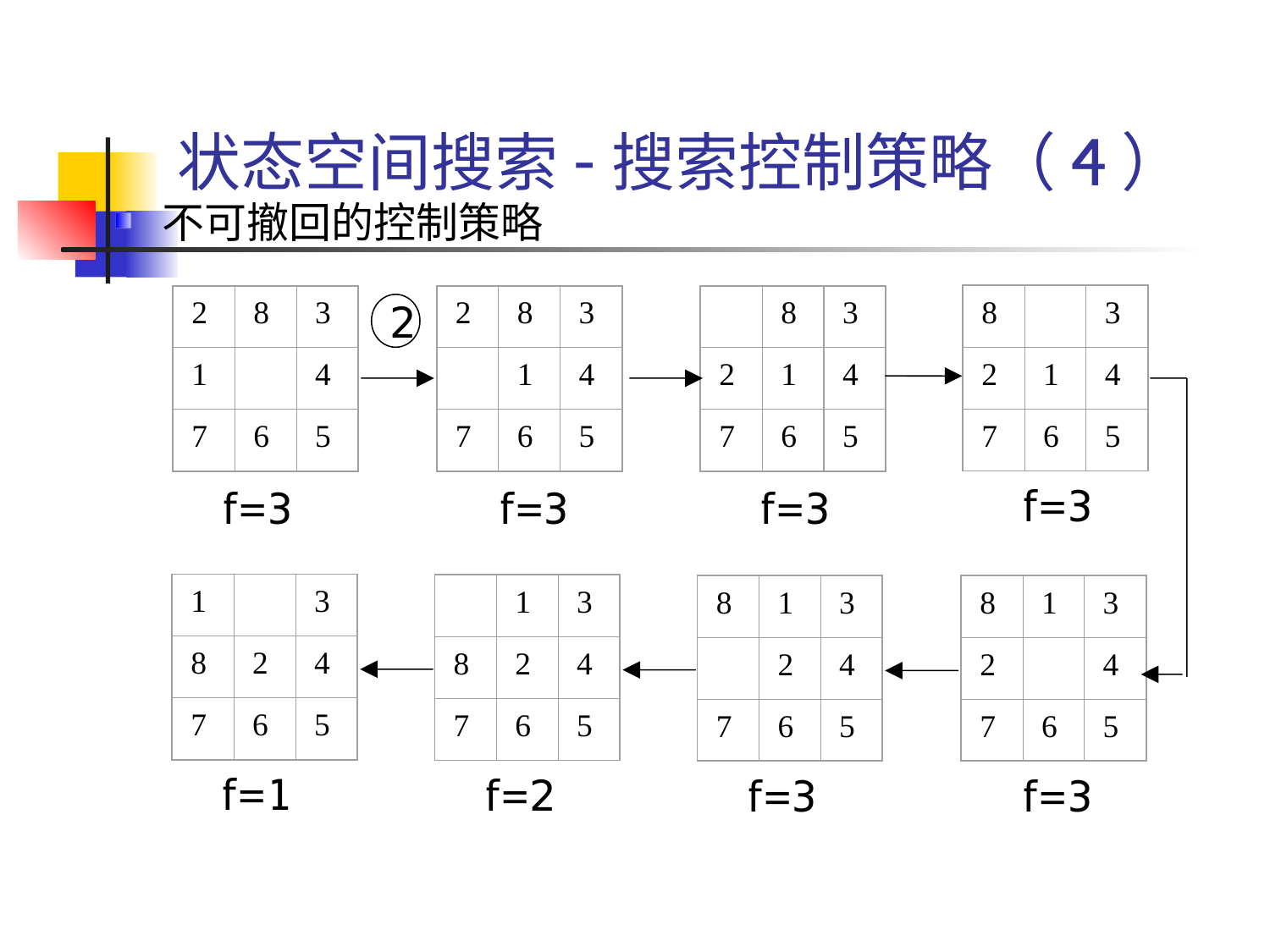

# 状态空间搜索-搜索控制策略（4）
不可撤回的控制策略

8

3

2

1

4

7

6

5

2

8

3

1

4

7

6

5

2

8

3

1

4

7

6

5

8

3

2

1

4

7

6

5

2

f=3
f=3
f=3
f=3

1

3

8

2

4

7

6

5

1

3

8

2

4

7

6

5

8

1

3

2

4

7

6

5

8

1

3

2

4

7

6

5

f=1
f=2
f=3
f=3